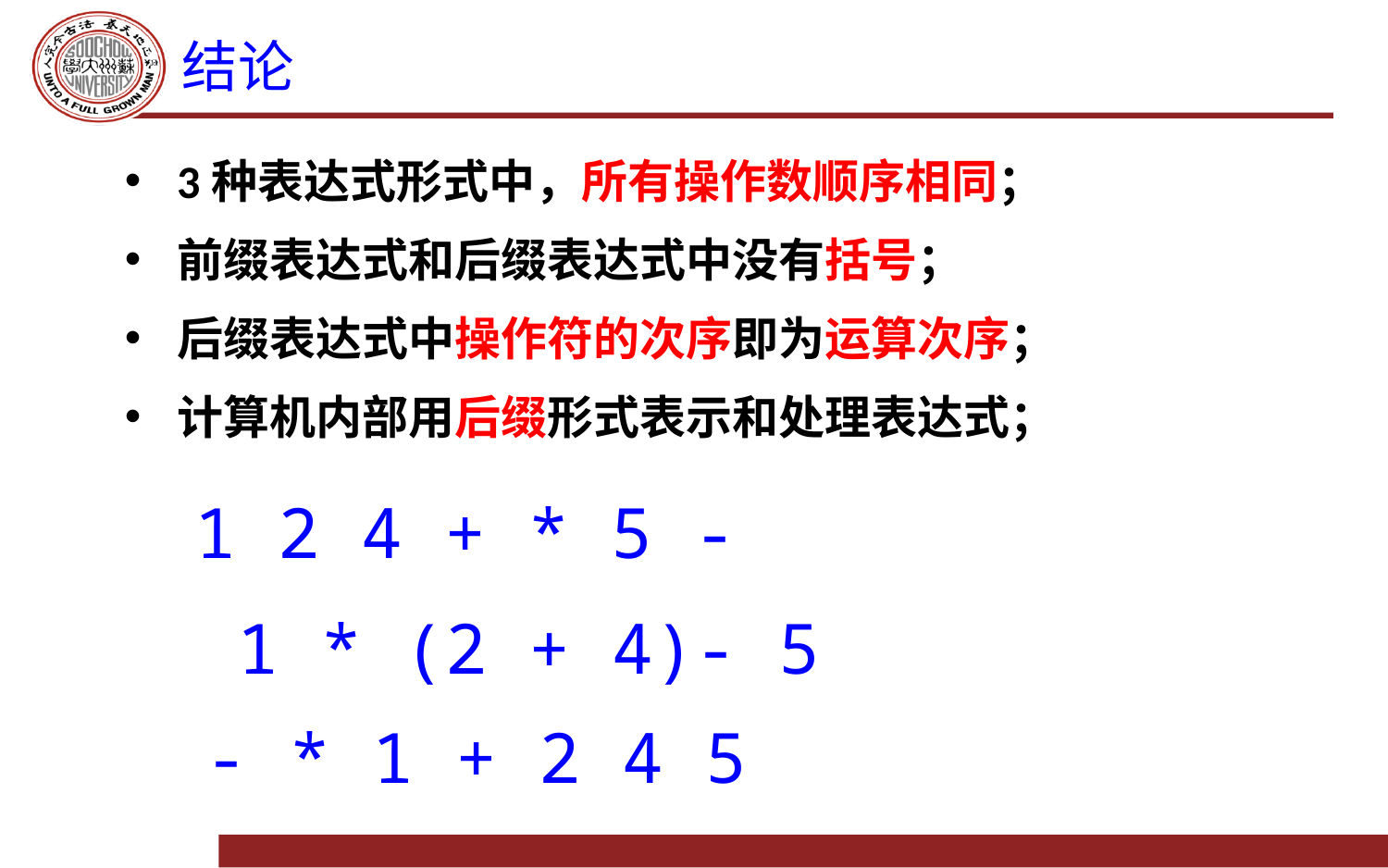

# 结论
3种表达式形式中，所有操作数顺序相同；
前缀表达式和后缀表达式中没有括号；
后缀表达式中操作符的次序即为运算次序；
计算机内部用后缀形式表示和处理表达式；
1 2 4 + * 5 -

1 * (2 + 4)- 5
- * 1 + 2 4 5